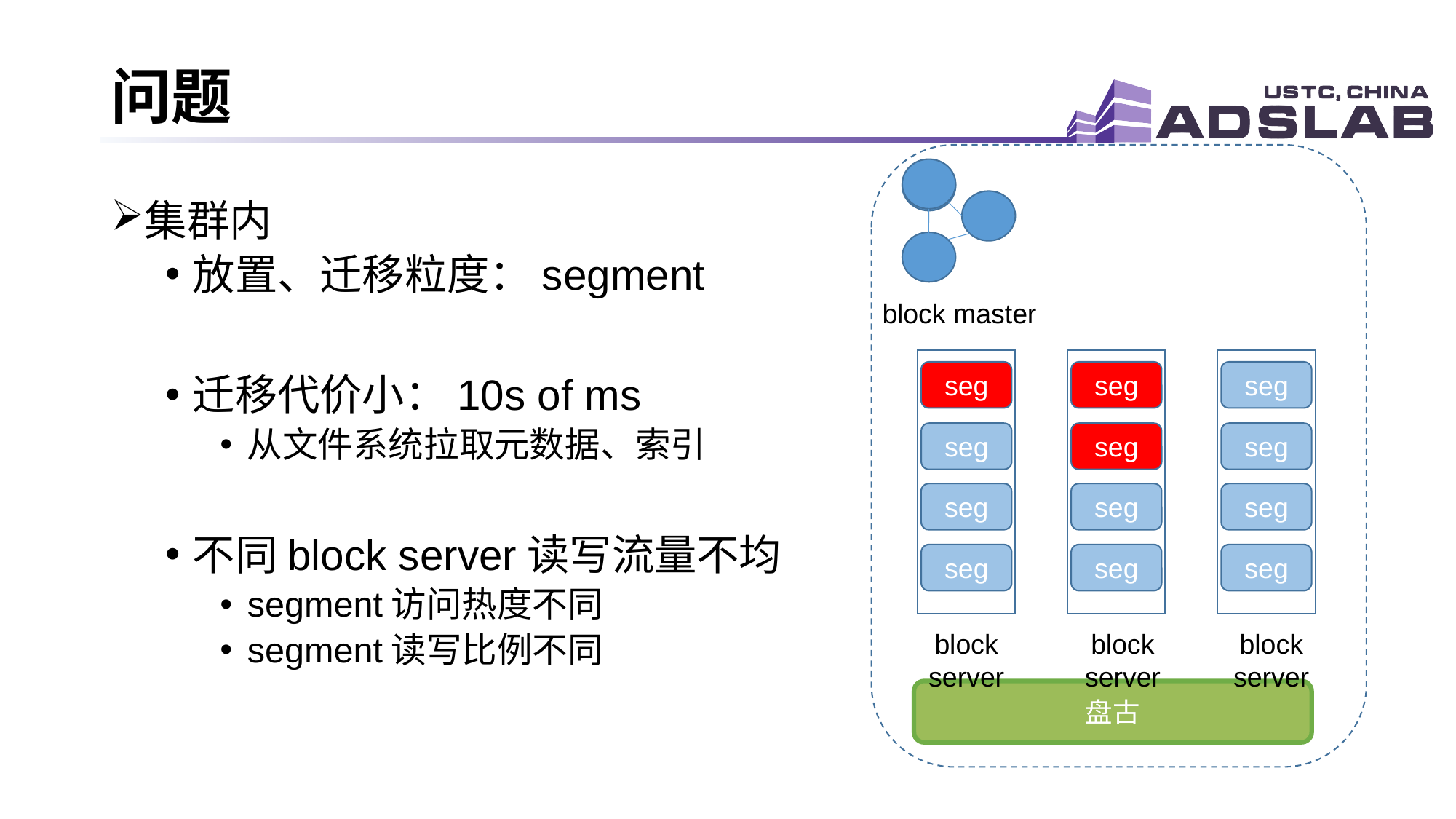

# 问题

集群内
放置、迁移粒度：segment

迁移代价小：10s of ms
从文件系统拉取元数据、索引

不同block server读写流量不均
segment访问热度不同
segment读写比例不同

block master

seg
seg
seg
seg
seg
seg
seg
seg
seg
seg
seg
seg
block server
block server
block server
盘古
9